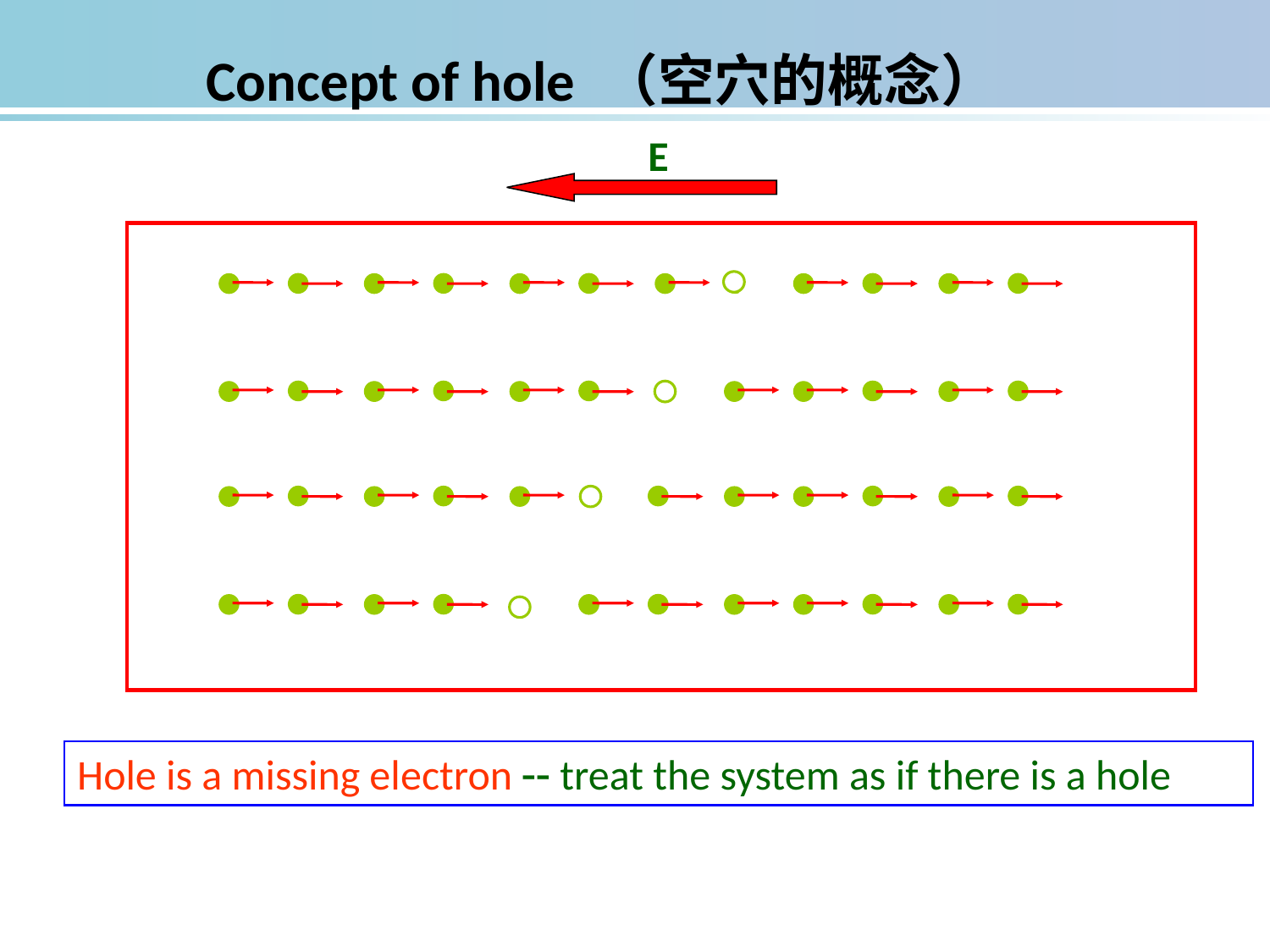

Concept of hole （空穴的概念）
E

Hole is a missing electron −− treat the system as if there is a hole